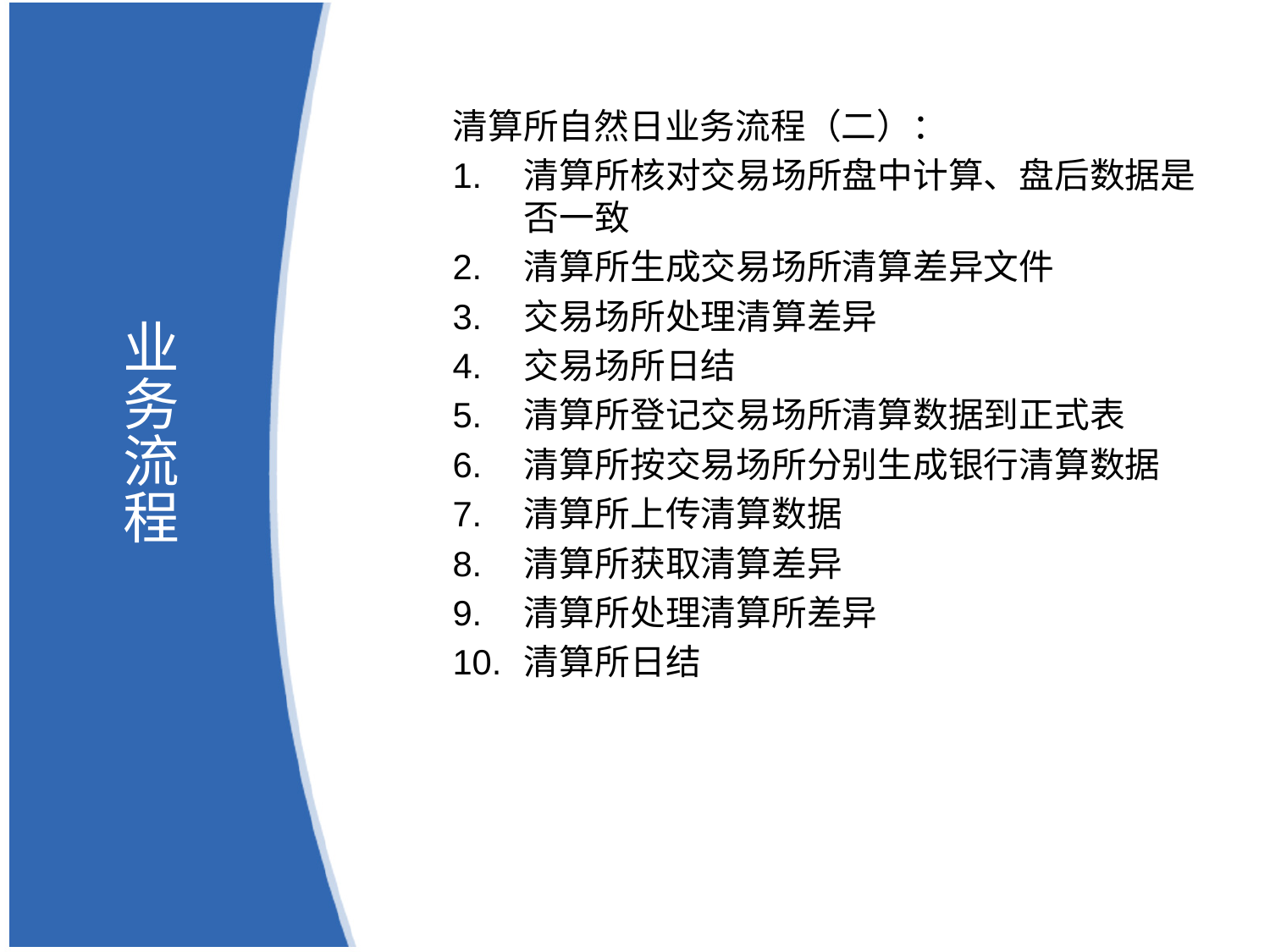

# 业务流程

清算所自然日业务流程（二）：
清算所核对交易场所盘中计算、盘后数据是否一致
清算所生成交易场所清算差异文件
交易场所处理清算差异
交易场所日结
清算所登记交易场所清算数据到正式表
清算所按交易场所分别生成银行清算数据
清算所上传清算数据
清算所获取清算差异
清算所处理清算所差异
清算所日结